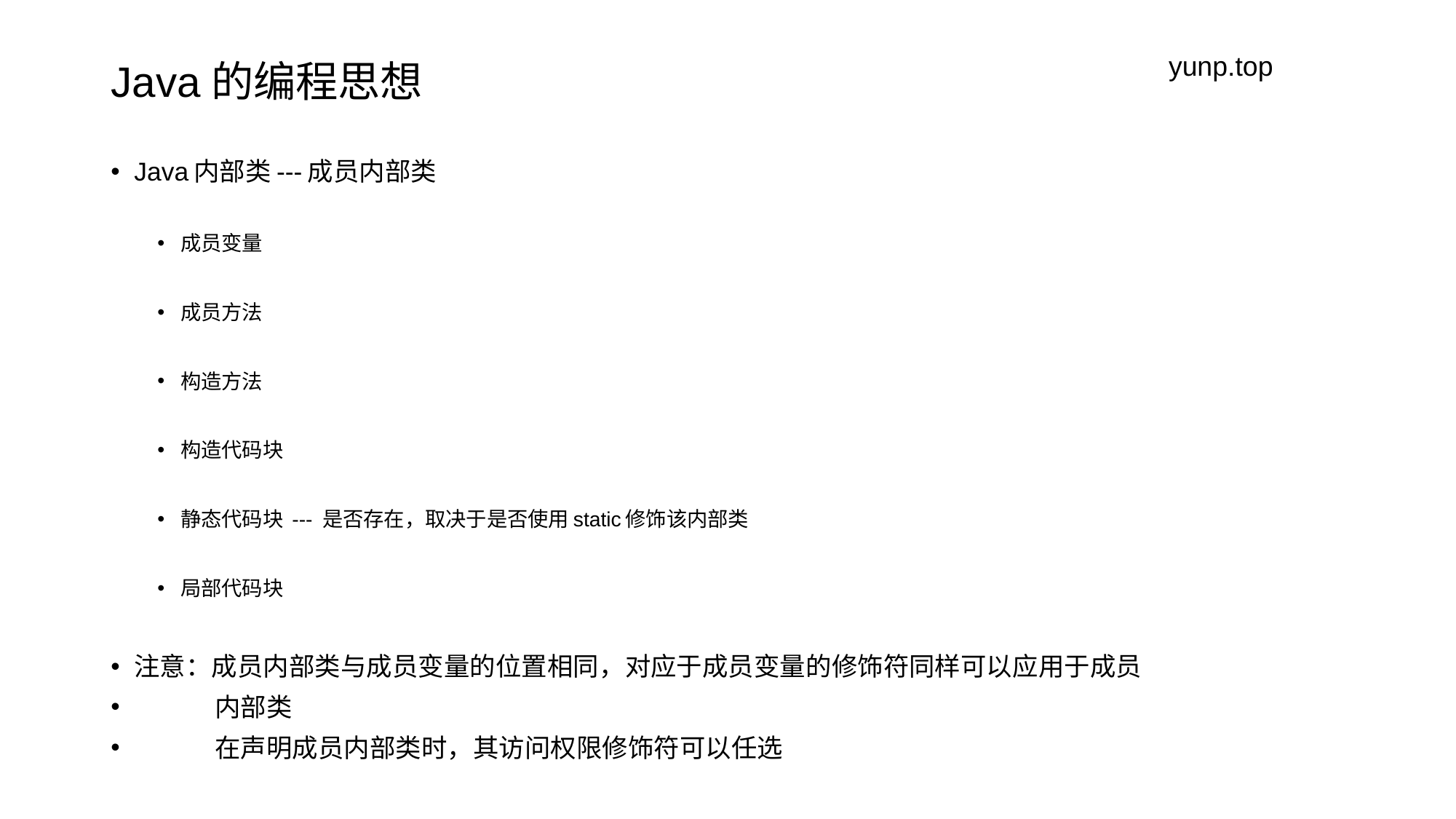

# Java的编程思想
yunp.top
Java内部类---成员内部类

成员变量

成员方法

构造方法

构造代码块

静态代码块 --- 是否存在，取决于是否使用static修饰该内部类

局部代码块

注意：成员内部类与成员变量的位置相同，对应于成员变量的修饰符同样可以应用于成员
             内部类
             在声明成员内部类时，其访问权限修饰符可以任选